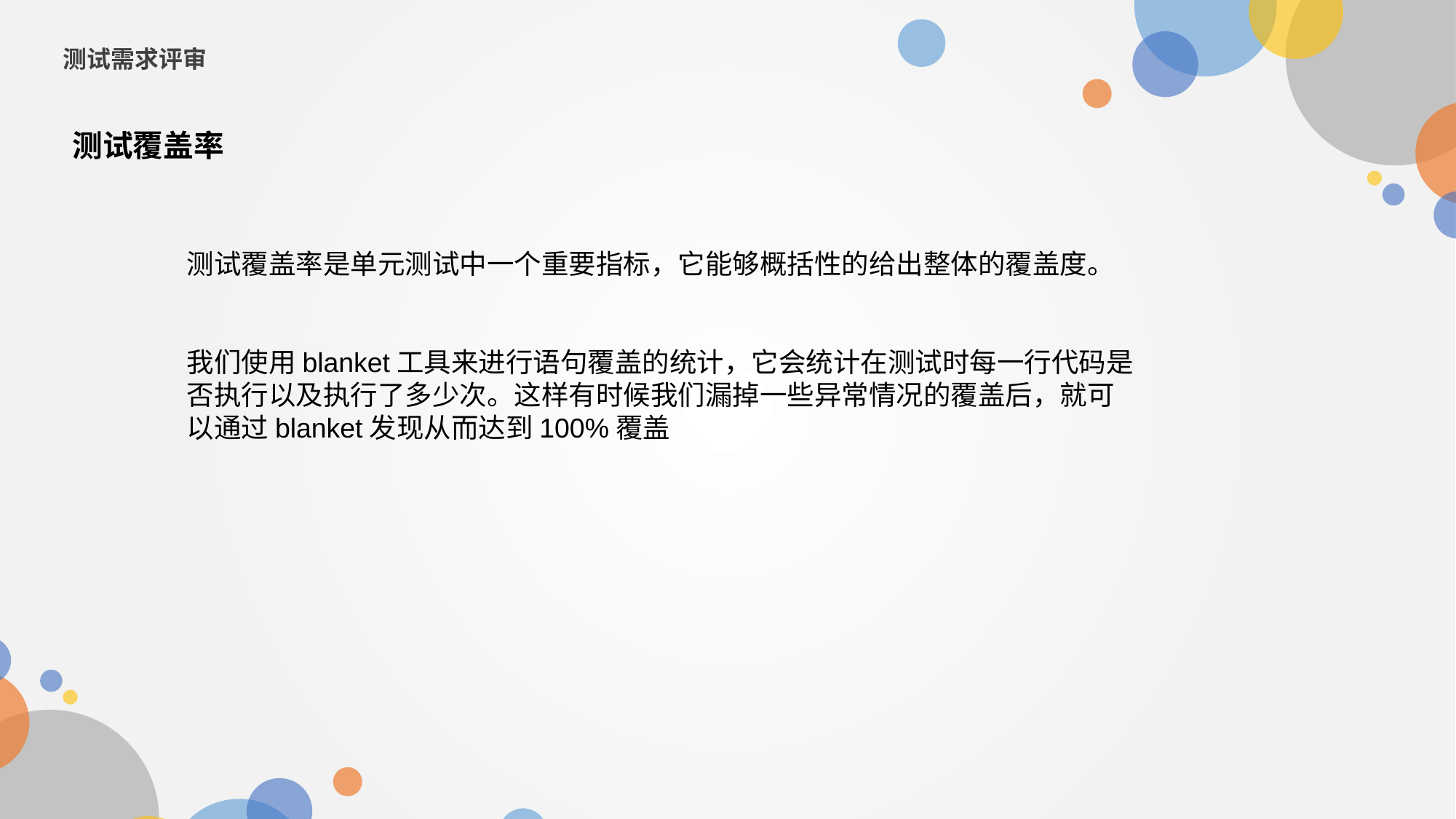

测试需求评审
测试覆盖率
测试覆盖率是单元测试中一个重要指标，它能够概括性的给出整体的覆盖度。

我们使用blanket工具来进行语句覆盖的统计，它会统计在测试时每一行代码是否执行以及执行了多少次。这样有时候我们漏掉一些异常情况的覆盖后，就可以通过blanket发现从而达到100%覆盖